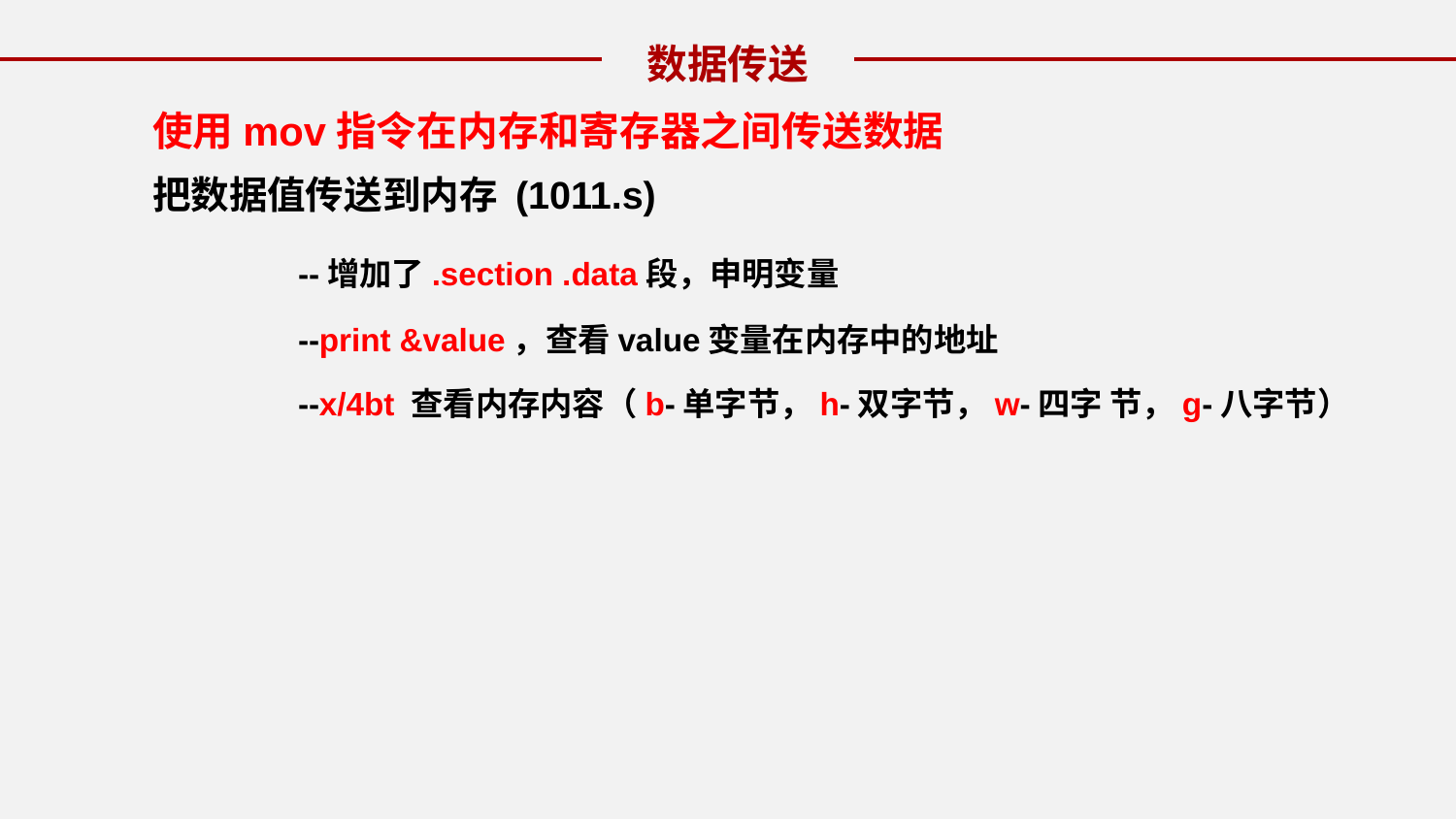

数据传送
使用mov指令在内存和寄存器之间传送数据
把数据值传送到内存 (1011.s)
	--增加了.section .data段，申明变量
	--print &value，查看value变量在内存中的地址
	--x/4bt 查看内存内容（b-单字节，h-双字节，w-四字 节，g-八字节）